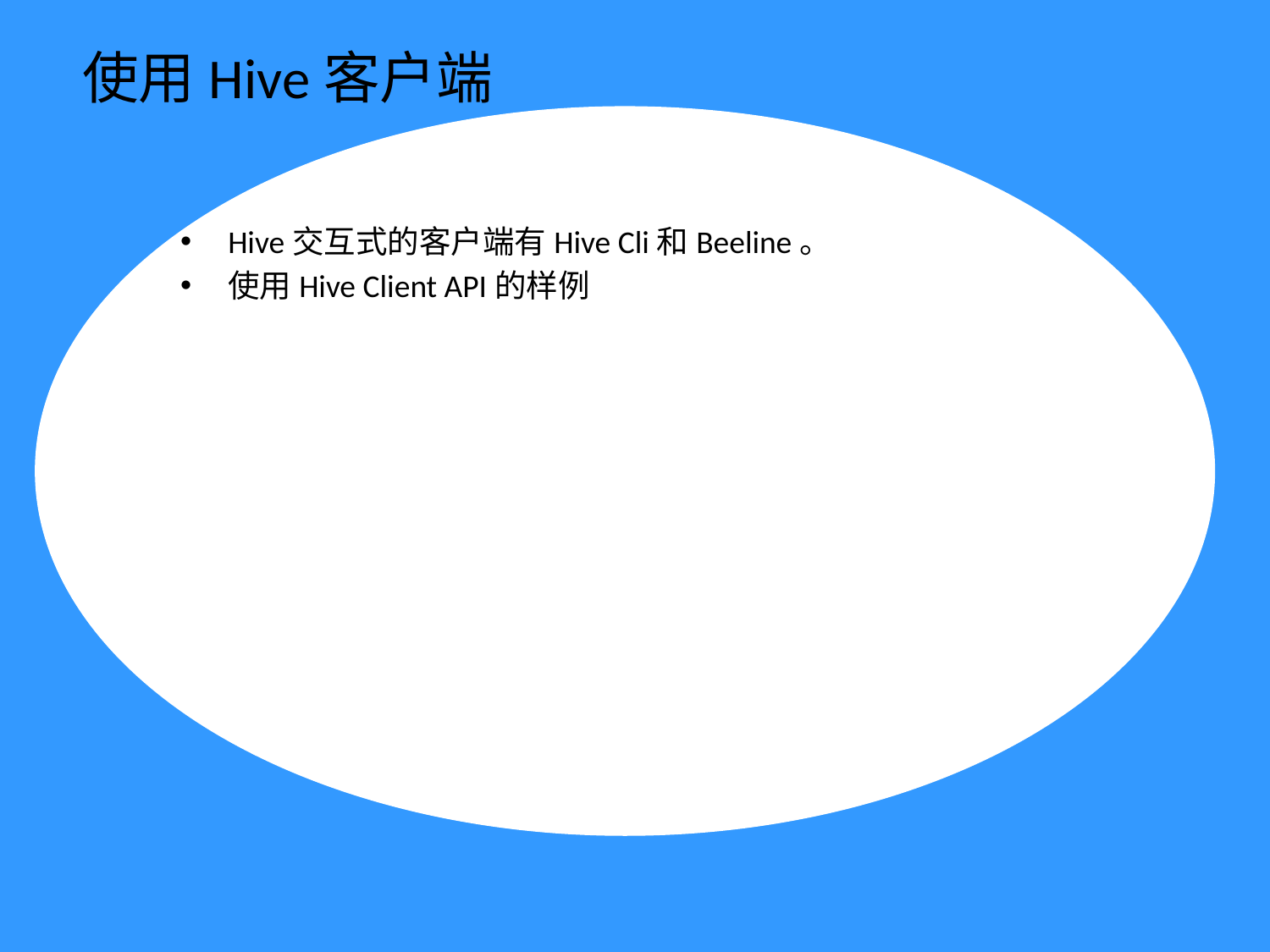

# 使用Hive客户端
Hive交互式的客户端有Hive Cli和Beeline。
使用Hive Client API的样例